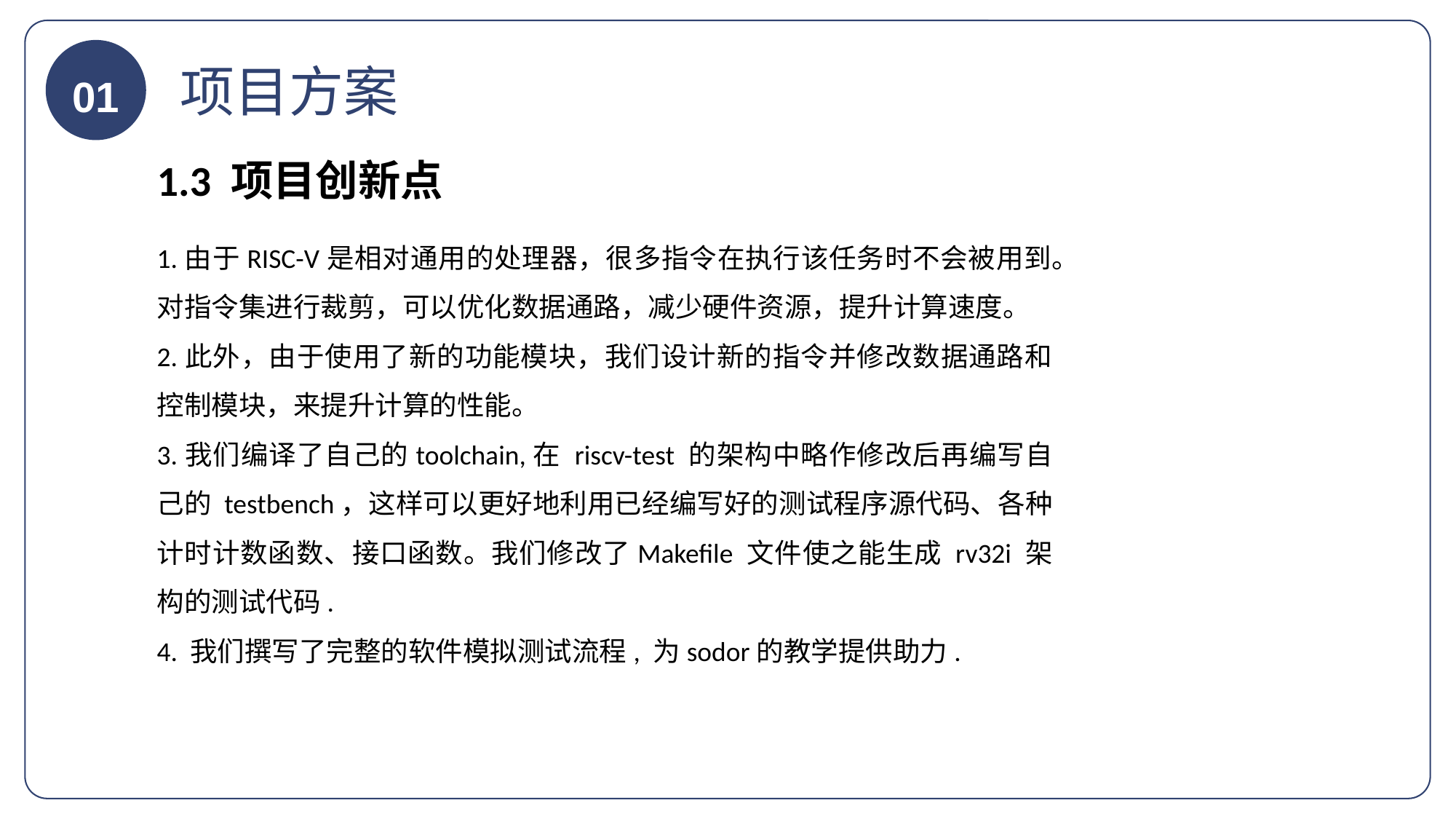

01
项目方案
1.3 项目创新点
1.由于RISC-V是相对通用的处理器，很多指令在执行该任务时不会被用到。对指令集进行裁剪，可以优化数据通路，减少硬件资源，提升计算速度。
2.此外，由于使用了新的功能模块，我们设计新的指令并修改数据通路和控制模块，来提升计算的性能。
3.我们编译了自己的toolchain,在 riscv-test 的架构中略作修改后再编写自己的 testbench，这样可以更好地利用已经编写好的测试程序源代码、各种计时计数函数、接口函数。我们修改了Makefile 文件使之能生成 rv32i 架构的测试代码.
4. 我们撰写了完整的软件模拟测试流程, 为sodor的教学提供助力.